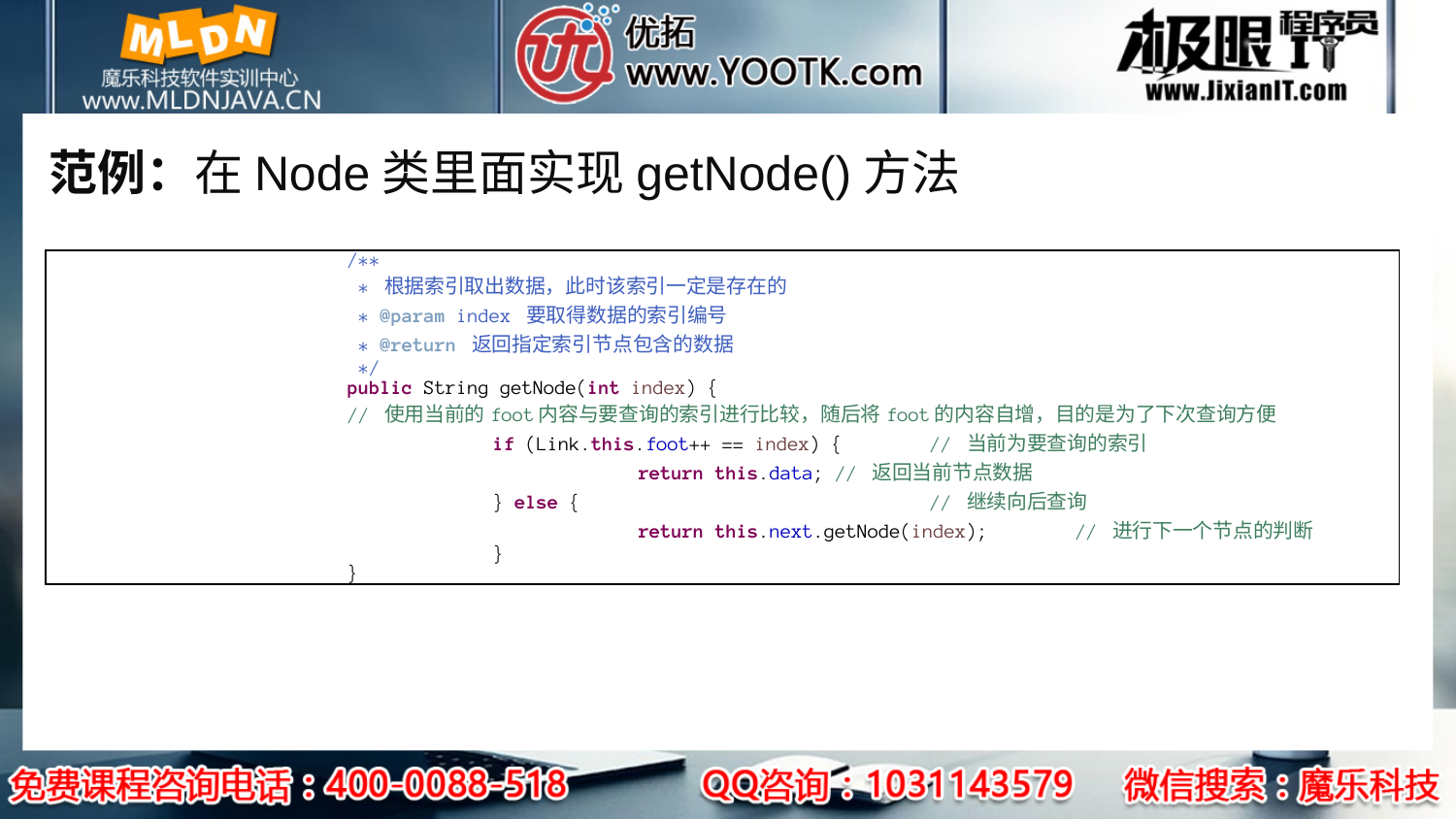

# 范例：在Node类里面实现getNode()方法
| /\*\* \* 根据索引取出数据，此时该索引一定是存在的 \* @param index 要取得数据的索引编号 \* @return 返回指定索引节点包含的数据 \*/ public String getNode(int index) { // 使用当前的foot内容与要查询的索引进行比较，随后将foot的内容自增，目的是为了下次查询方便 if (Link.this.foot++ == index) { // 当前为要查询的索引 return this.data; // 返回当前节点数据 } else { // 继续向后查询 return this.next.getNode(index); // 进行下一个节点的判断 } } |
| --- |